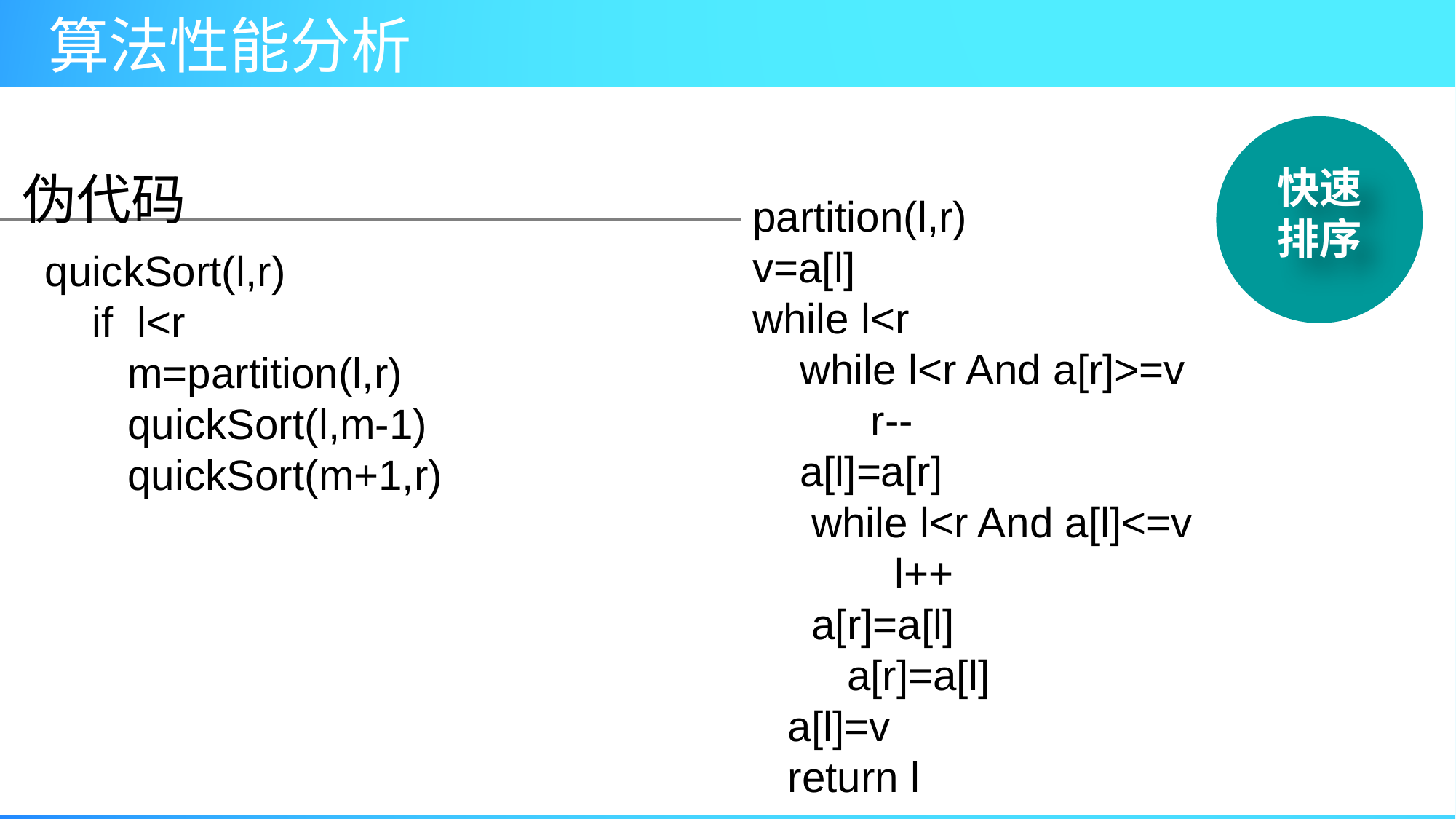

快速排序
伪代码
partition(l,r)
v=a[l]
while l<r
    while l<r And a[r]>=v
          r--
    a[l]=a[r]
     while l<r And a[l]<=v
            l++
     a[r]=a[l]
        a[r]=a[l]
   a[l]=v
   return l
quickSort(l,r)
    if  l<r
       m=partition(l,r)
       quickSort(l,m-1)
       quickSort(m+1,r)